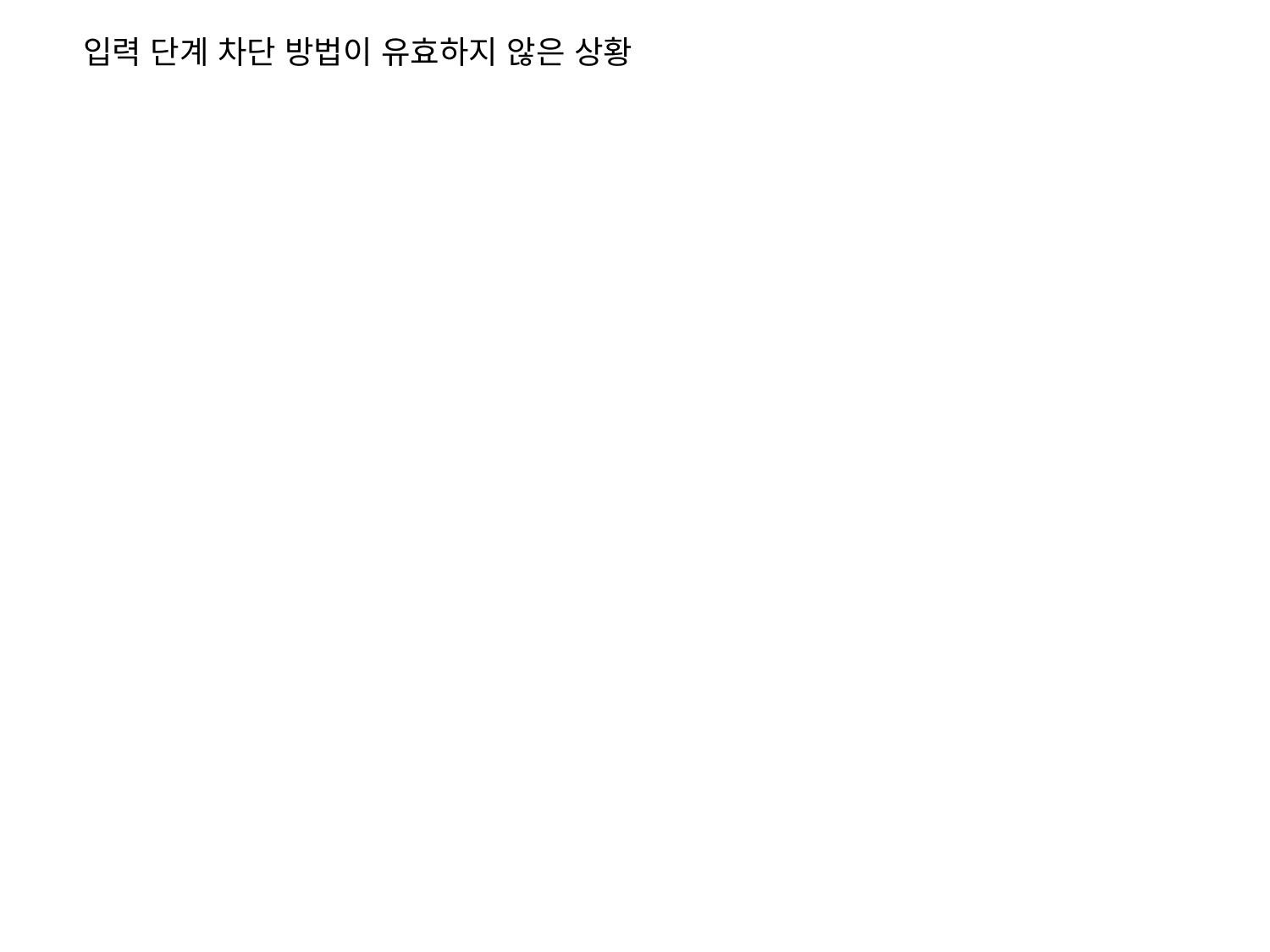

입력 단계 차단 방법이 유효하지 않은 상황